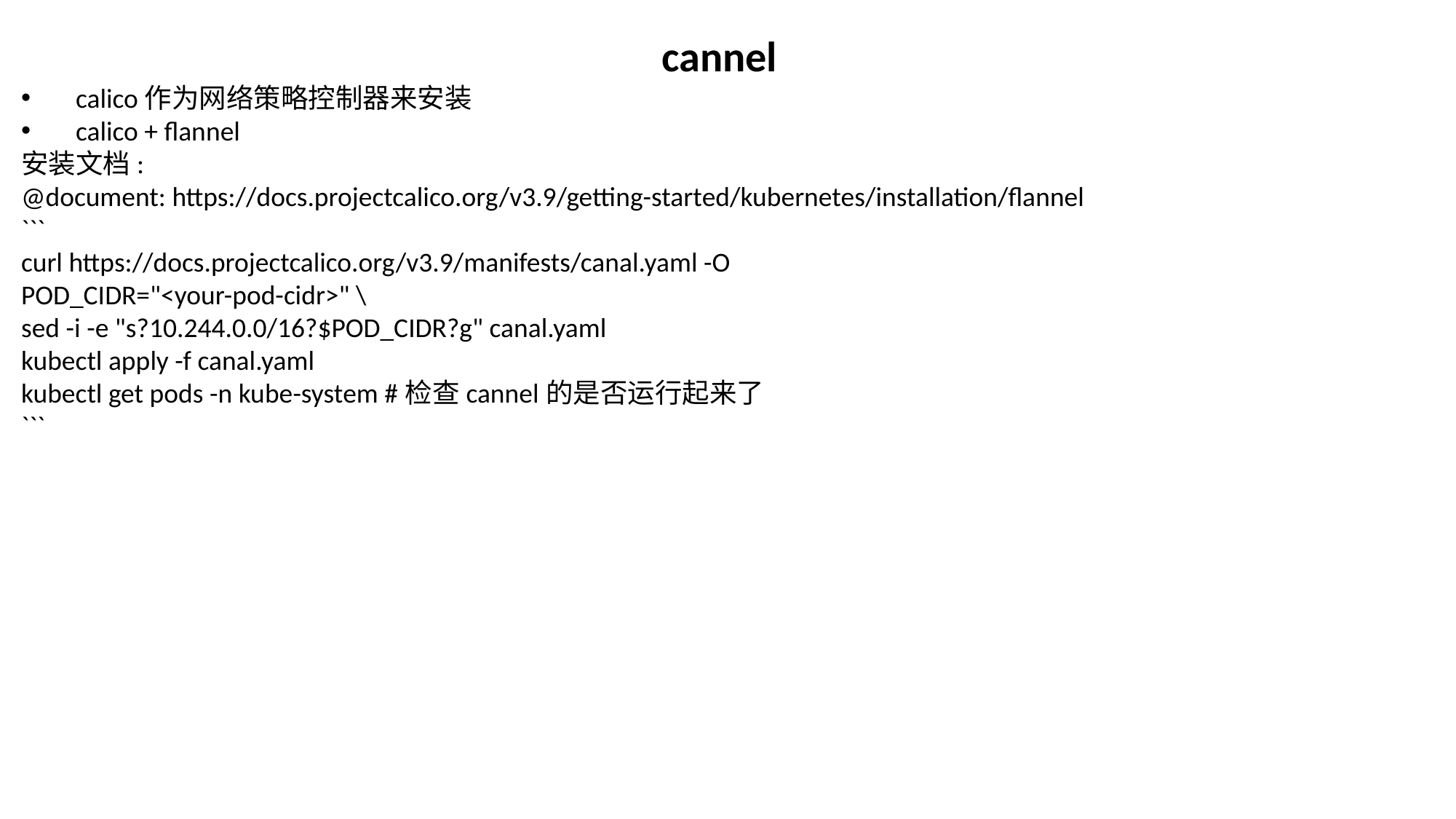

cannel
calico作为网络策略控制器来安装
calico + flannel
安装文档:
@document: https://docs.projectcalico.org/v3.9/getting-started/kubernetes/installation/flannel
```
curl https://docs.projectcalico.org/v3.9/manifests/canal.yaml -O
POD_CIDR="<your-pod-cidr>" \
sed -i -e "s?10.244.0.0/16?$POD_CIDR?g" canal.yaml
kubectl apply -f canal.yaml
kubectl get pods -n kube-system #检查cannel的是否运行起来了
```